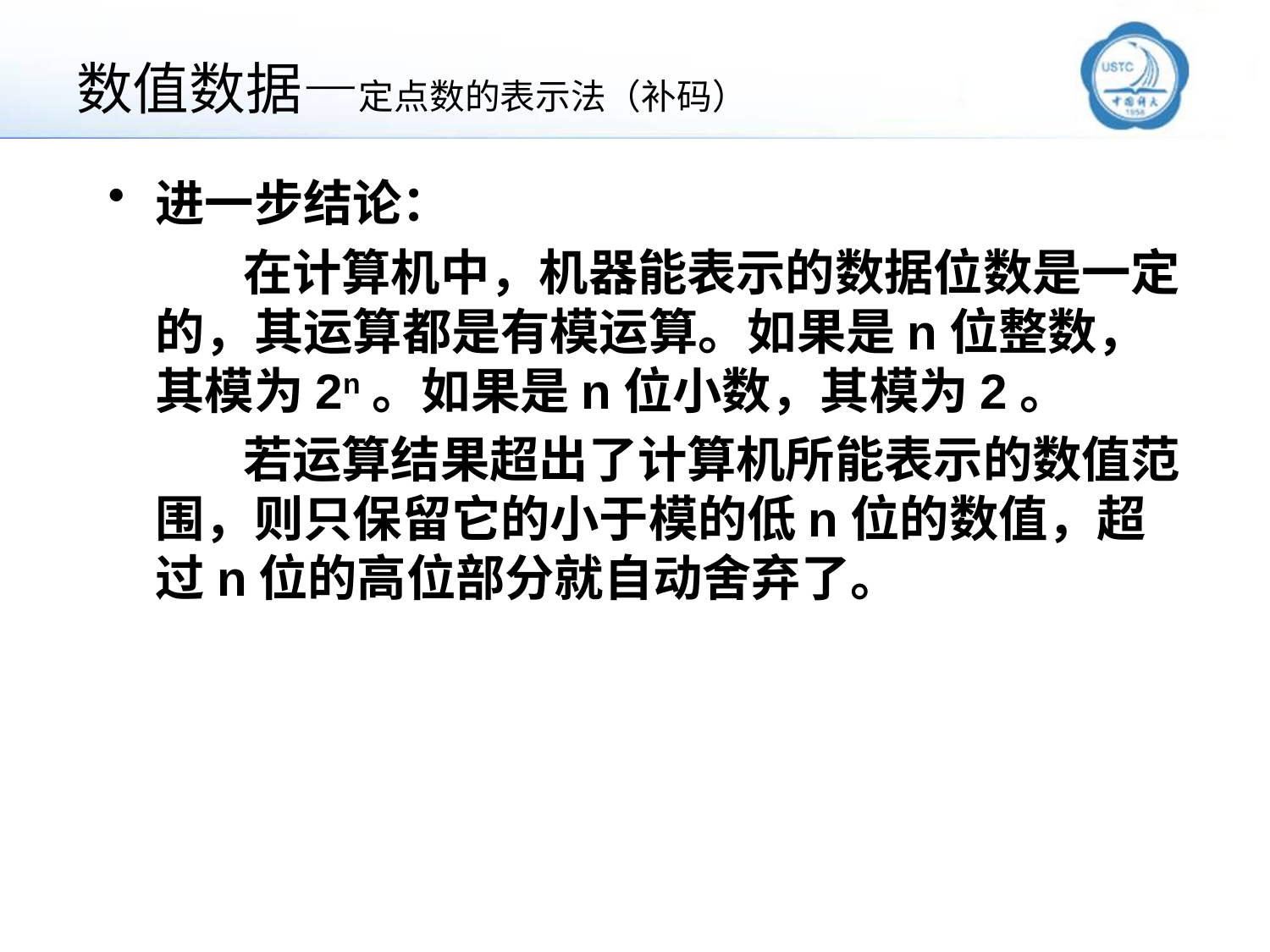

# 数值数据—定点数的表示法（补码）
进一步结论：
           在计算机中，机器能表示的数据位数是一定的，其运算都是有模运算。如果是n位整数，其模为2n。如果是n位小数，其模为2。
           若运算结果超出了计算机所能表示的数值范围，则只保留它的小于模的低n位的数值，超过n位的高位部分就自动舍弃了。